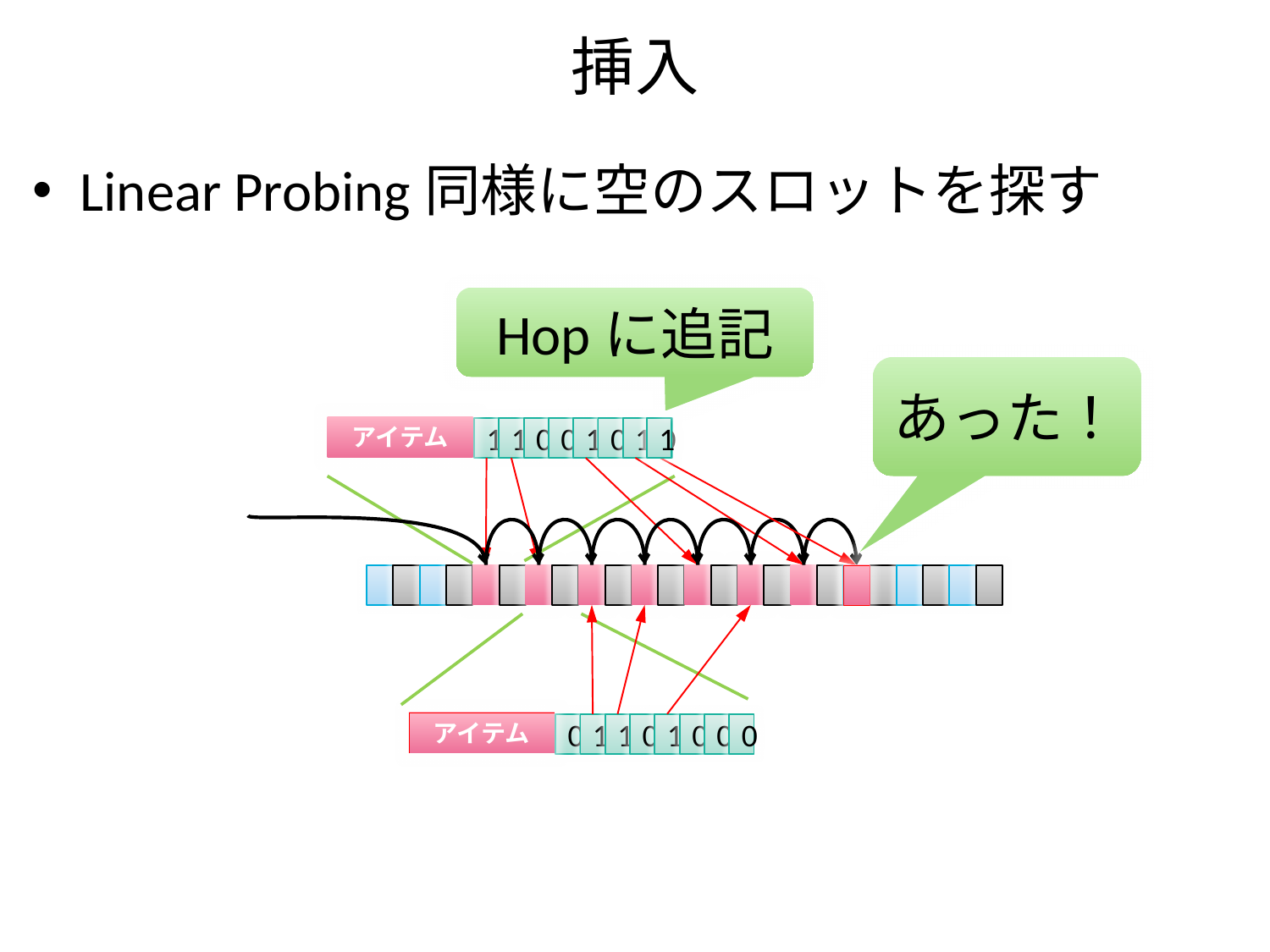

# 挿入
Linear Probing同様に空のスロットを探す

Hopに追記
あった！
アイテム
1
1
0
0
1
0
1
0
1

アイテム
0
1
1
0
1
0
0
0